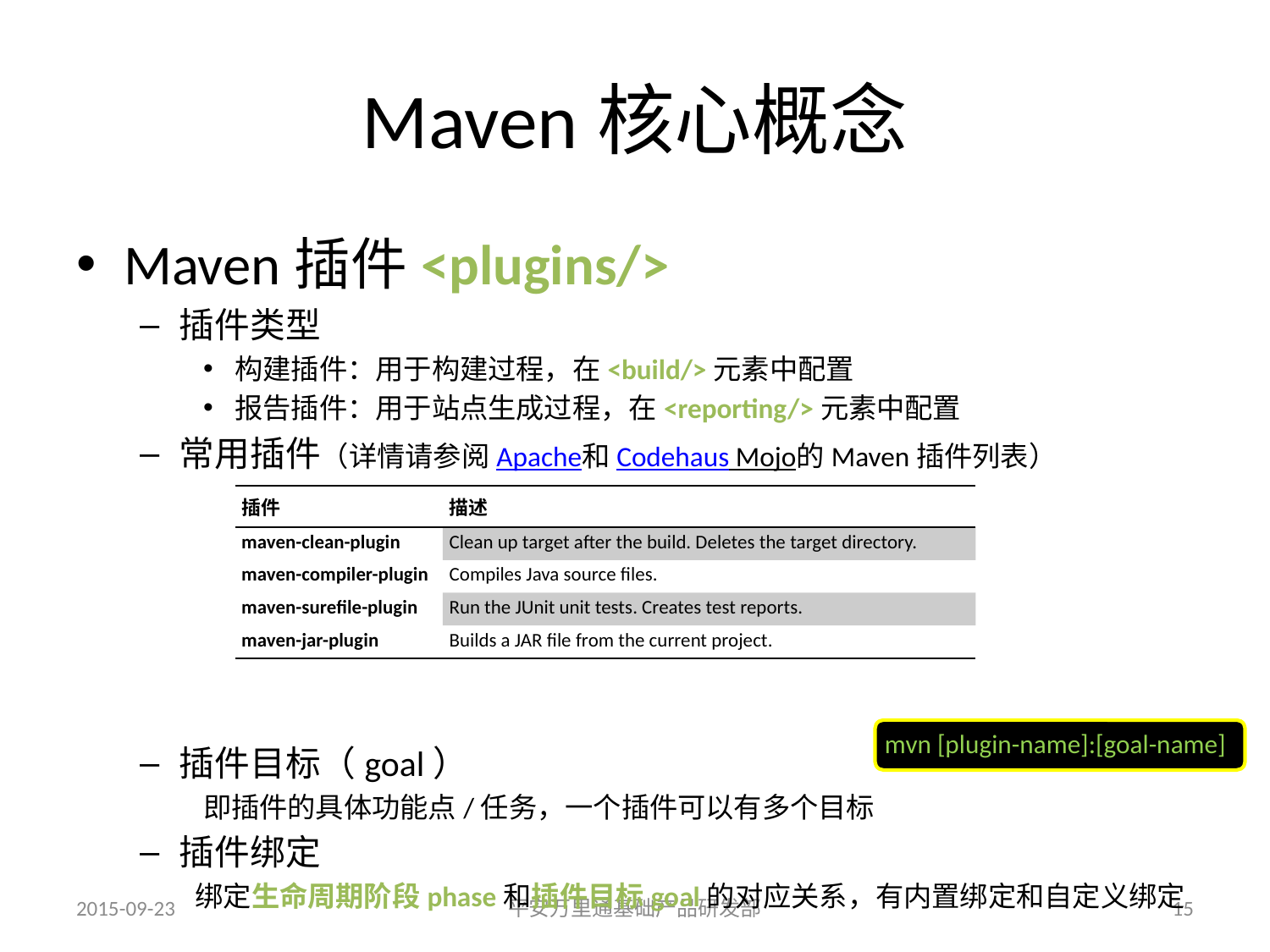

# Maven核心概念
Maven插件<plugins/>
插件类型
构建插件：用于构建过程，在<build/>元素中配置
报告插件：用于站点生成过程，在<reporting/>元素中配置
常用插件（详情请参阅Apache和Codehaus Mojo的Maven插件列表）

插件目标（goal）
即插件的具体功能点/任务，一个插件可以有多个目标
插件绑定
绑定生命周期阶段phase和插件目标goal的对应关系，有内置绑定和自定义绑定
| 插件 | 描述 |
| --- | --- |
| maven-clean-plugin | Clean up target after the build. Deletes the target directory. |
| maven-compiler-plugin | Compiles Java source files. |
| maven-surefile-plugin | Run the JUnit unit tests. Creates test reports. |
| maven-jar-plugin | Builds a JAR file from the current project. |

mvn [plugin-name]:[goal-name]
2015-09-23
平安万里通基础产品研发部
15